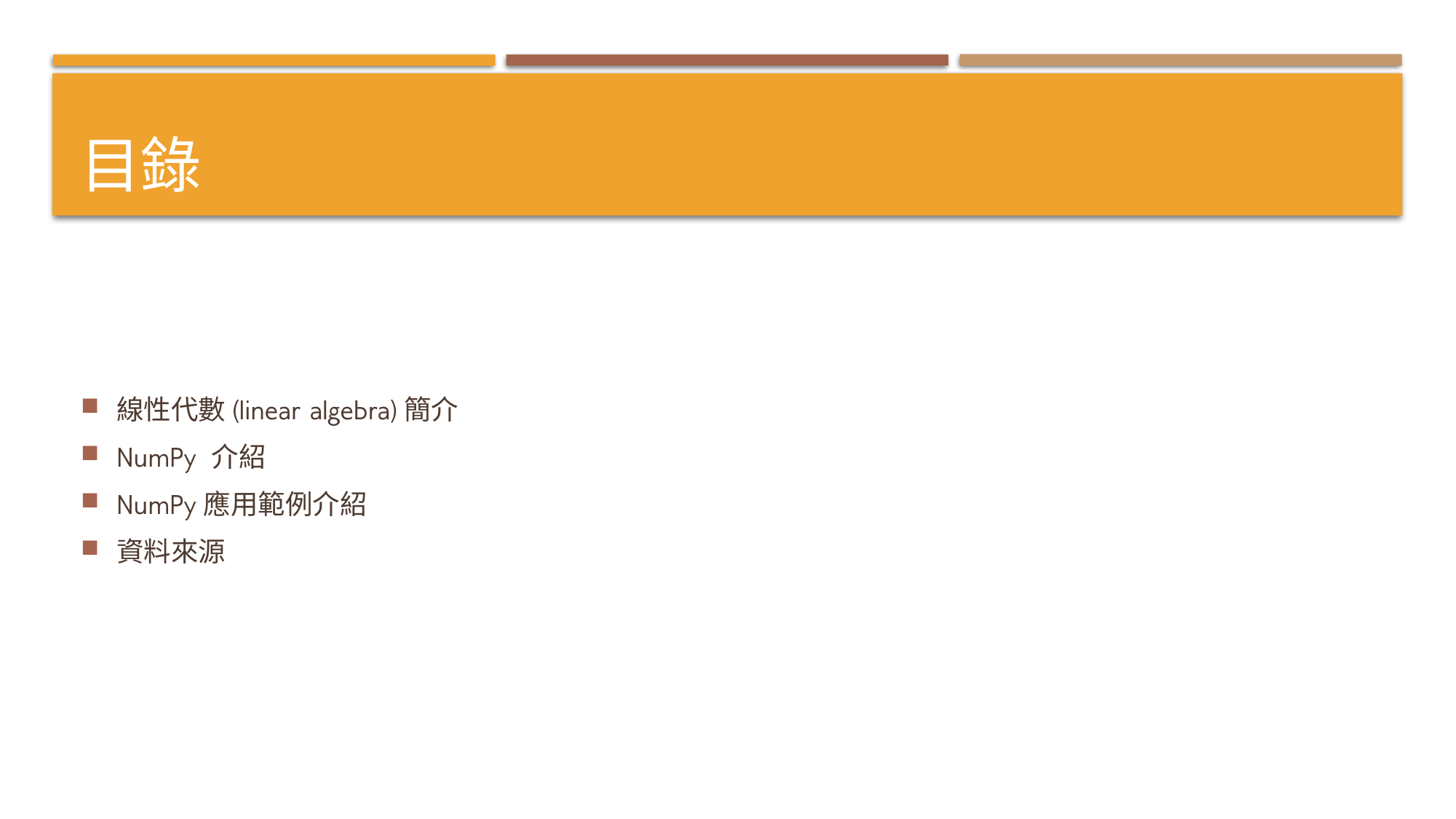

# 目錄
線性代數(linear algebra)簡介
NumPy 介紹
NumPy應用範例介紹
資料來源